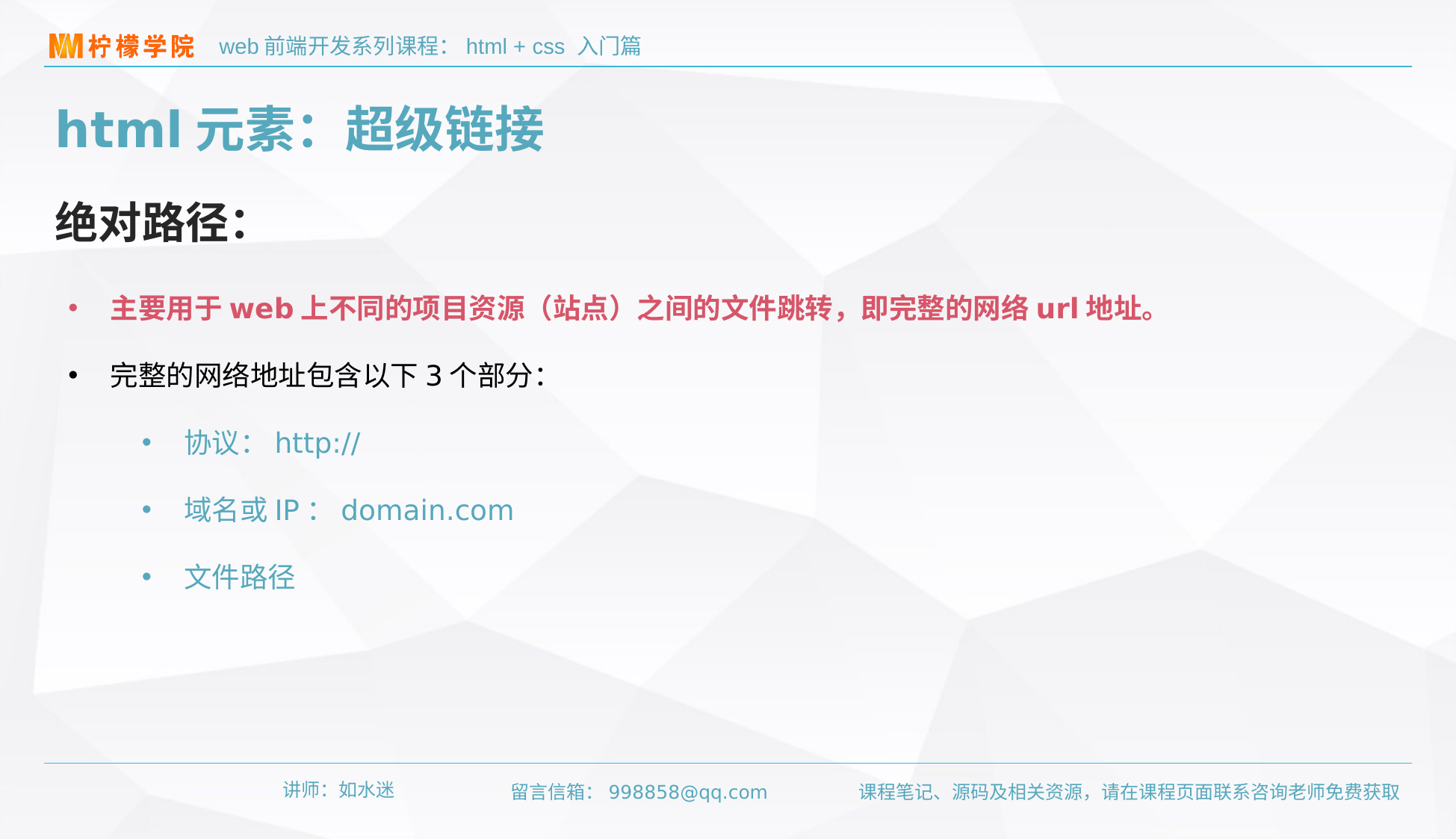

html元素：超级链接
绝对路径：
主要用于web上不同的项目资源（站点）之间的文件跳转，即完整的网络url地址。
完整的网络地址包含以下3个部分：
协议：http://
域名或IP：domain.com
文件路径